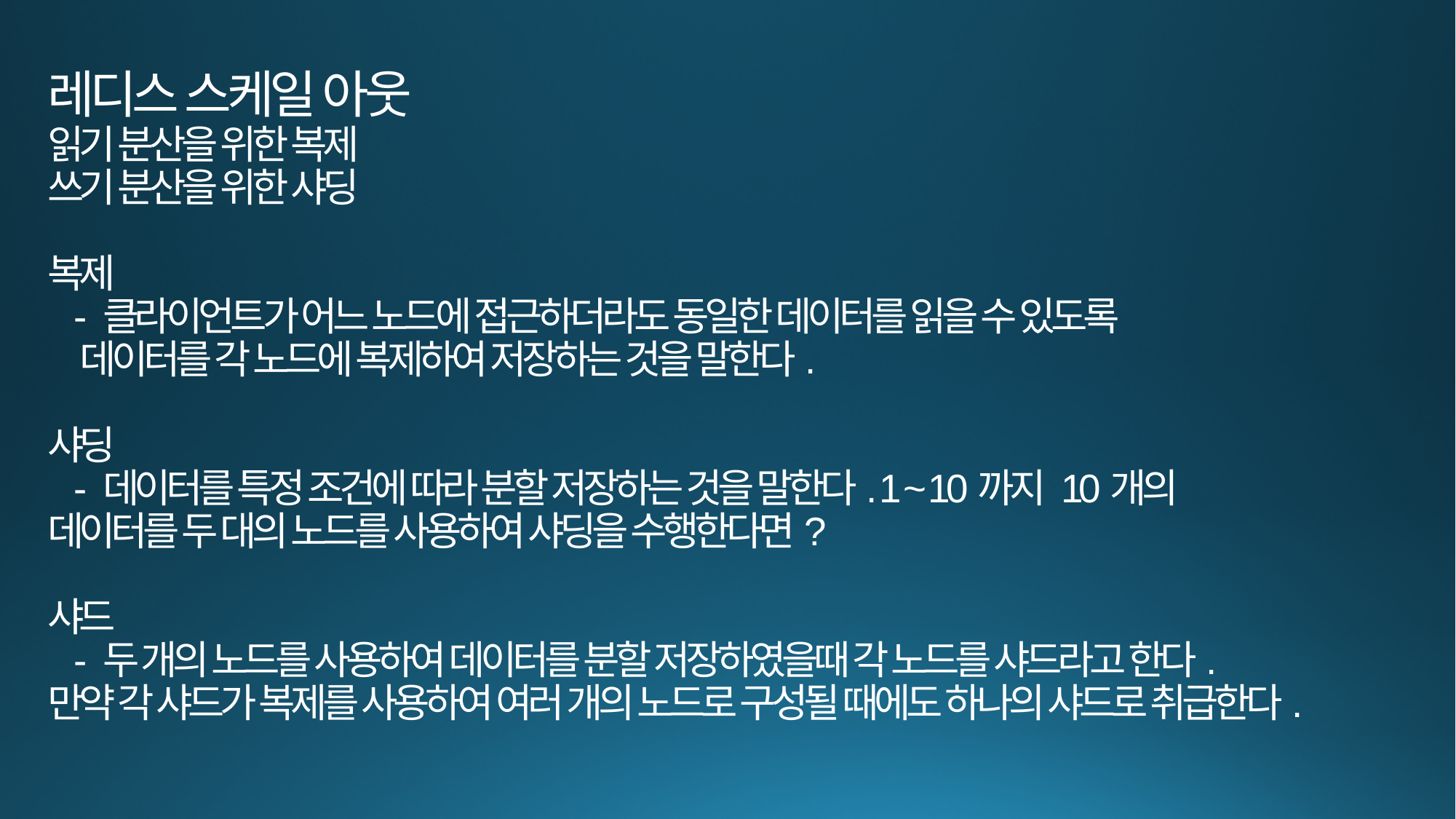

# 레디스 스케일 아웃 읽기 분산을 위한 복제 쓰기 분산을 위한 샤딩 복제 - 클라이언트가 어느 노드에 접근하더라도 동일한 데이터를 읽을 수 있도록 데이터를 각 노드에 복제하여 저장하는 것을 말한다. 샤딩 - 데이터를 특정 조건에 따라 분할 저장하는 것을 말한다. 1 ~ 10까지 10개의 데이터를 두 대의 노드를 사용하여 샤딩을 수행한다면? 샤드 - 두 개의 노드를 사용하여 데이터를 분할 저장하였을때 각 노드를 샤드라고 한다. 만약 각 샤드가 복제를 사용하여 여러 개의 노드로 구성될 때에도 하나의 샤드로 취급한다.